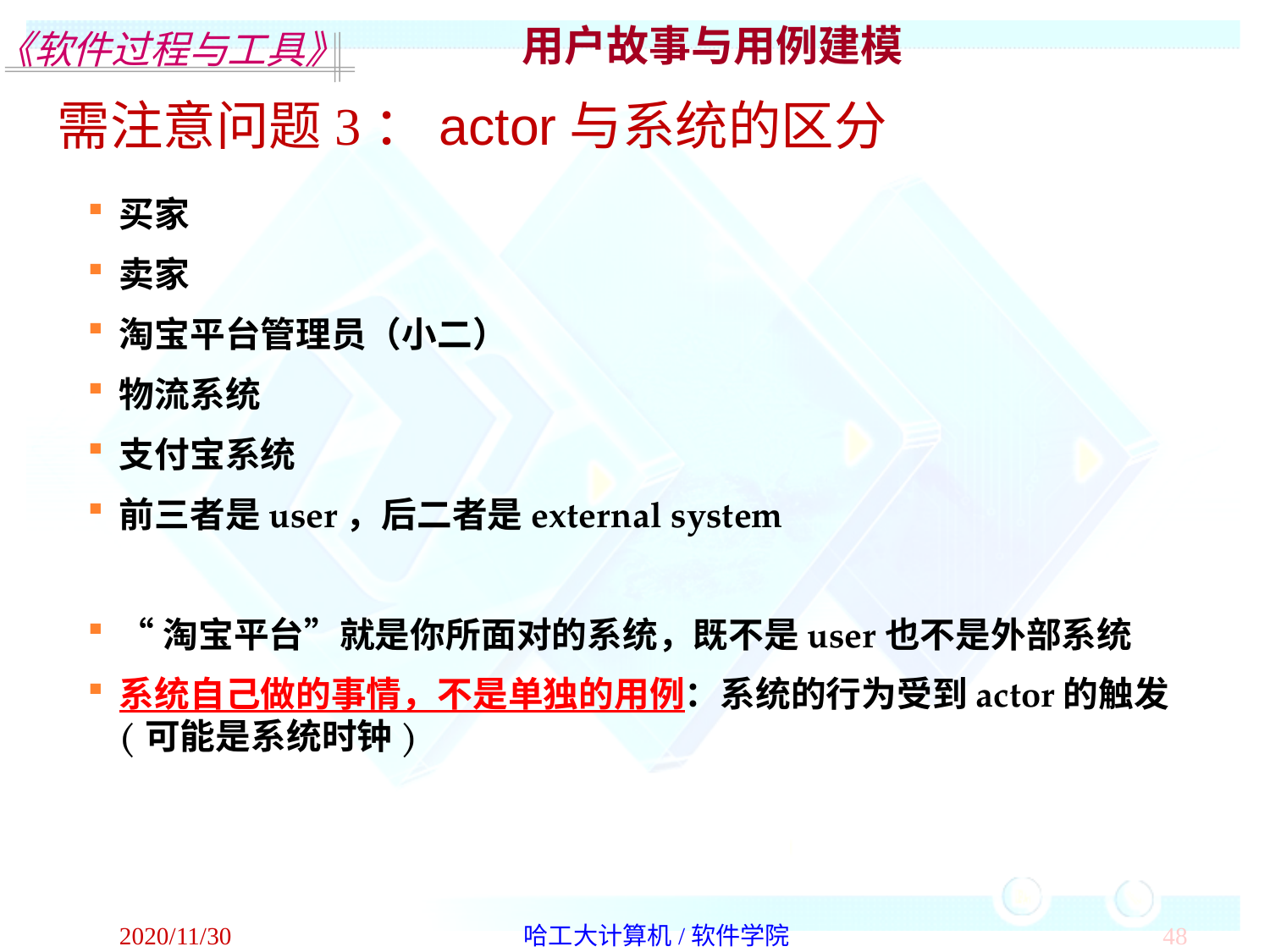

用户故事与用例建模
需注意问题3：actor与系统的区分
买家
卖家
淘宝平台管理员（小二）
物流系统
支付宝系统
前三者是user，后二者是external system

“淘宝平台”就是你所面对的系统，既不是user也不是外部系统
系统自己做的事情，不是单独的用例：系统的行为受到actor的触发(可能是系统时钟)